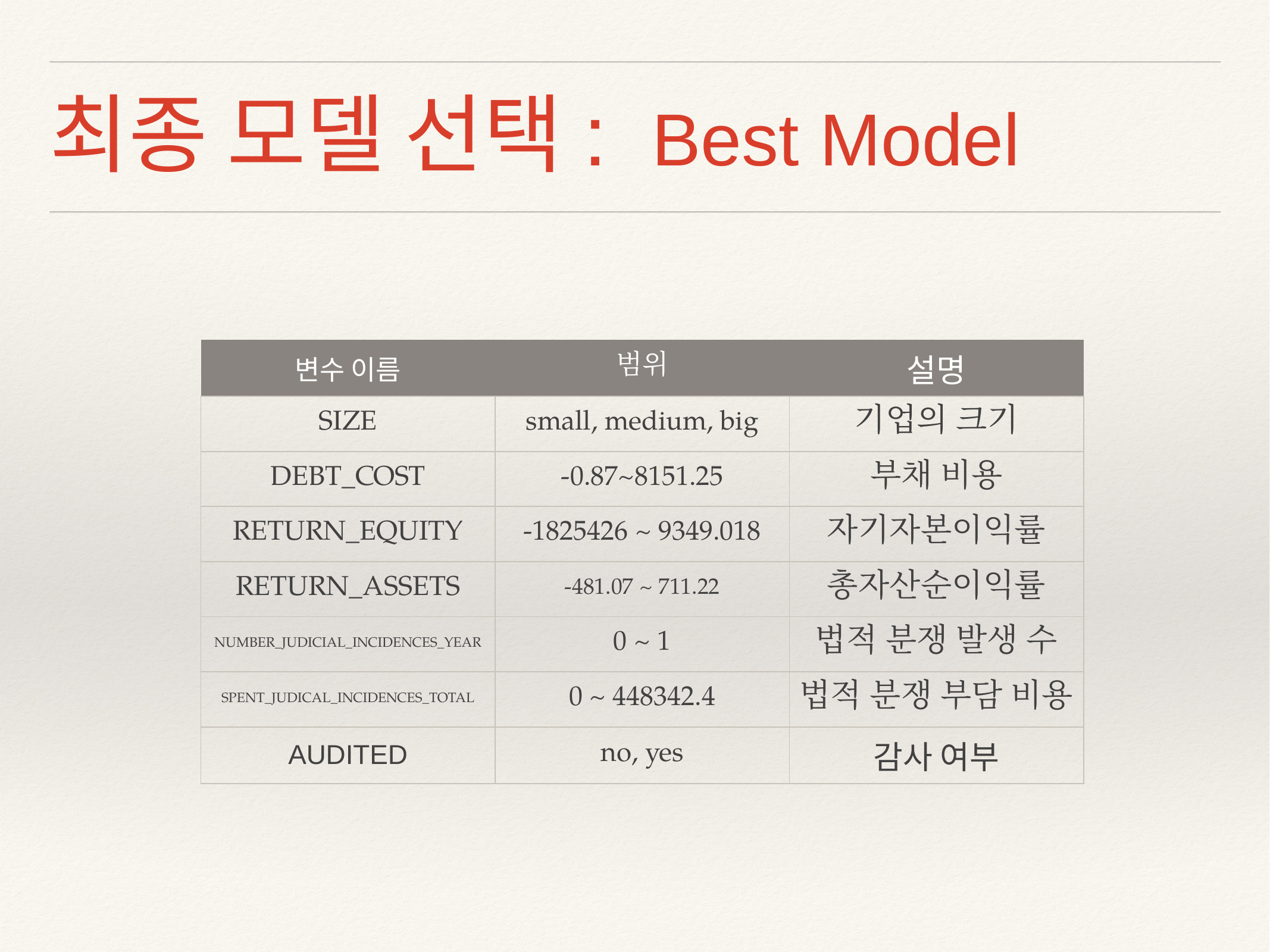

# 최종 모델 선택:  Best Model
| 변수 이름 | 범위 | 설명 |
| --- | --- | --- |
| SIZE | small, medium, big | 기업의 크기 |
| DEBT\_COST | -0.87~8151.25 | 부채 비용 |
| RETURN\_EQUITY | -1825426 ~ 9349.018 | 자기자본이익률 |
| RETURN\_ASSETS | -481.07 ~ 711.22 | 총자산순이익률 |
| NUMBER\_JUDICIAL\_INCIDENCES\_YEAR | 0 ~ 1 | 법적 분쟁 발생 수 |
| SPENT\_JUDICAL\_INCIDENCES\_TOTAL | 0 ~ 448342.4 | 법적 분쟁 부담 비용 |
| AUDITED | no, yes | 감사 여부 |